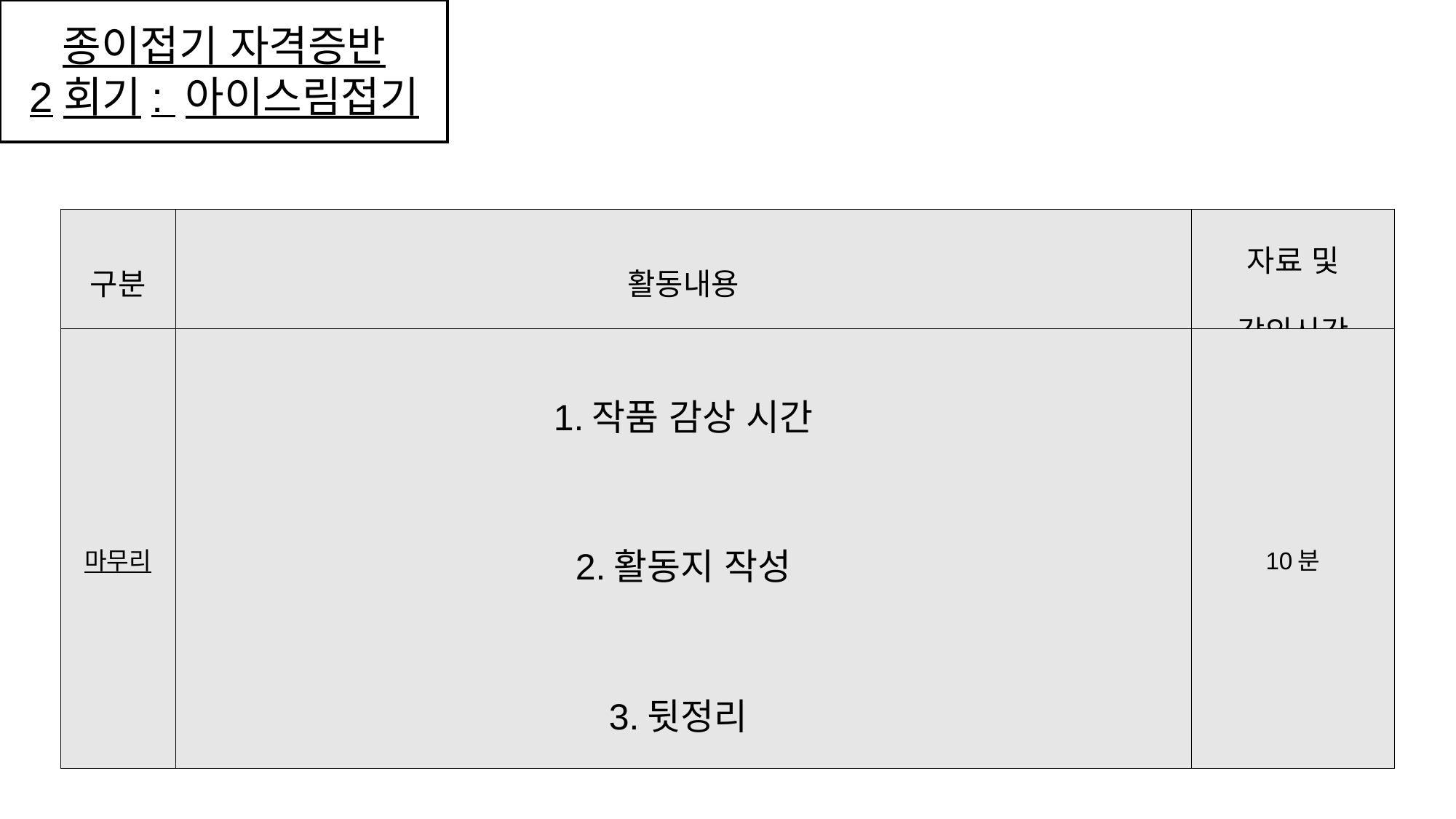

종이접기 자격증반
2회기: 아이스림접기
| 구분 | 활동내용 | 자료 및 강의시간 |
| --- | --- | --- |
| 마무리 | 1.작품 감상 시간 2.활동지 작성 3.뒷정리 | 10분 |